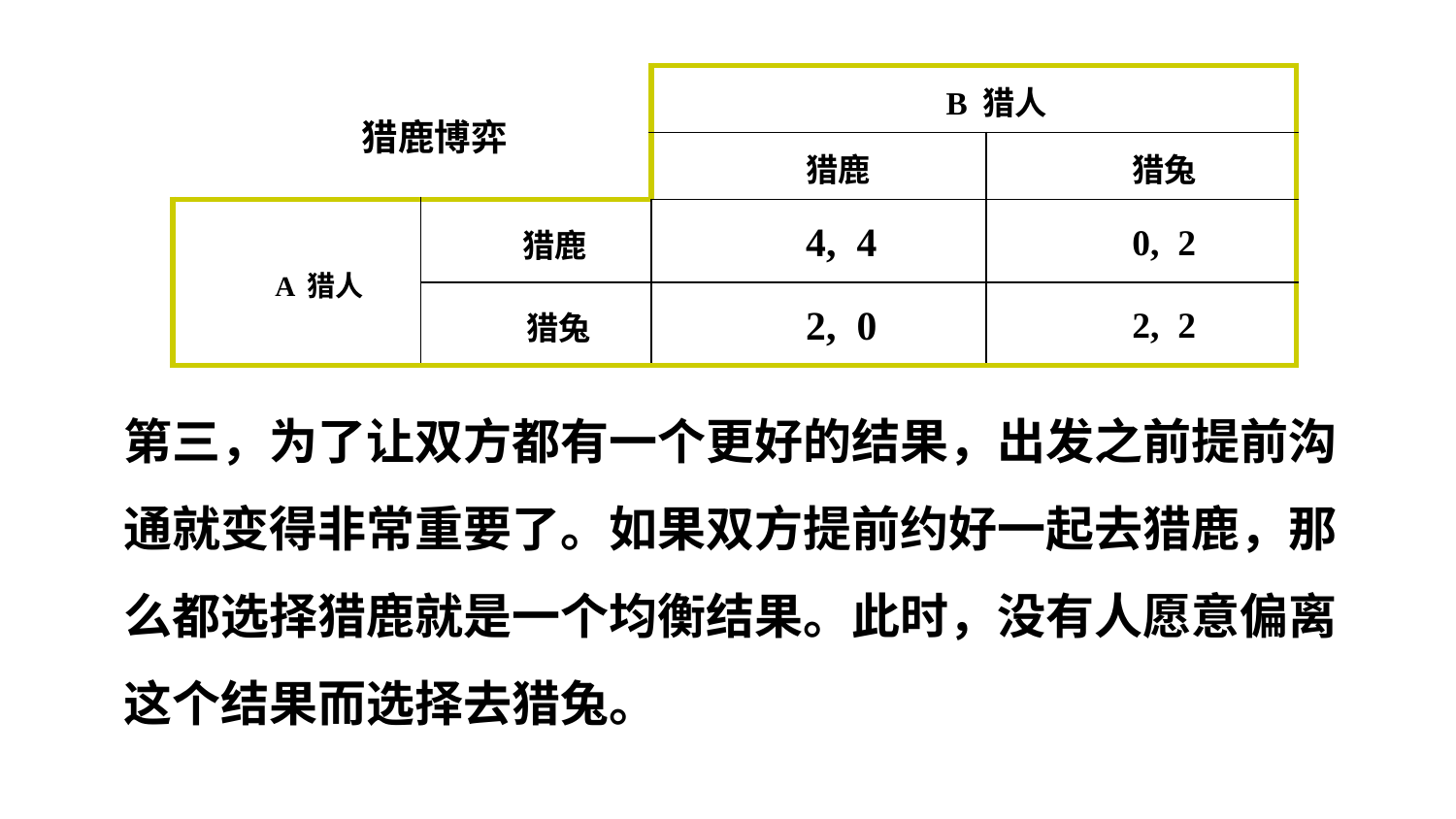

| 猎鹿博弈 |  | B 猎人 |  |
| --- | --- | --- | --- |
|  |  | 猎鹿 | 猎兔 |
| A 猎人 | 猎鹿 | 4, 4 | 0, 2 |
|  | 猎兔 | 2, 0 | 2, 2 |
第三，为了让双方都有一个更好的结果，出发之前提前沟通就变得非常重要了。如果双方提前约好一起去猎鹿，那么都选择猎鹿就是一个均衡结果。此时，没有人愿意偏离这个结果而选择去猎兔。